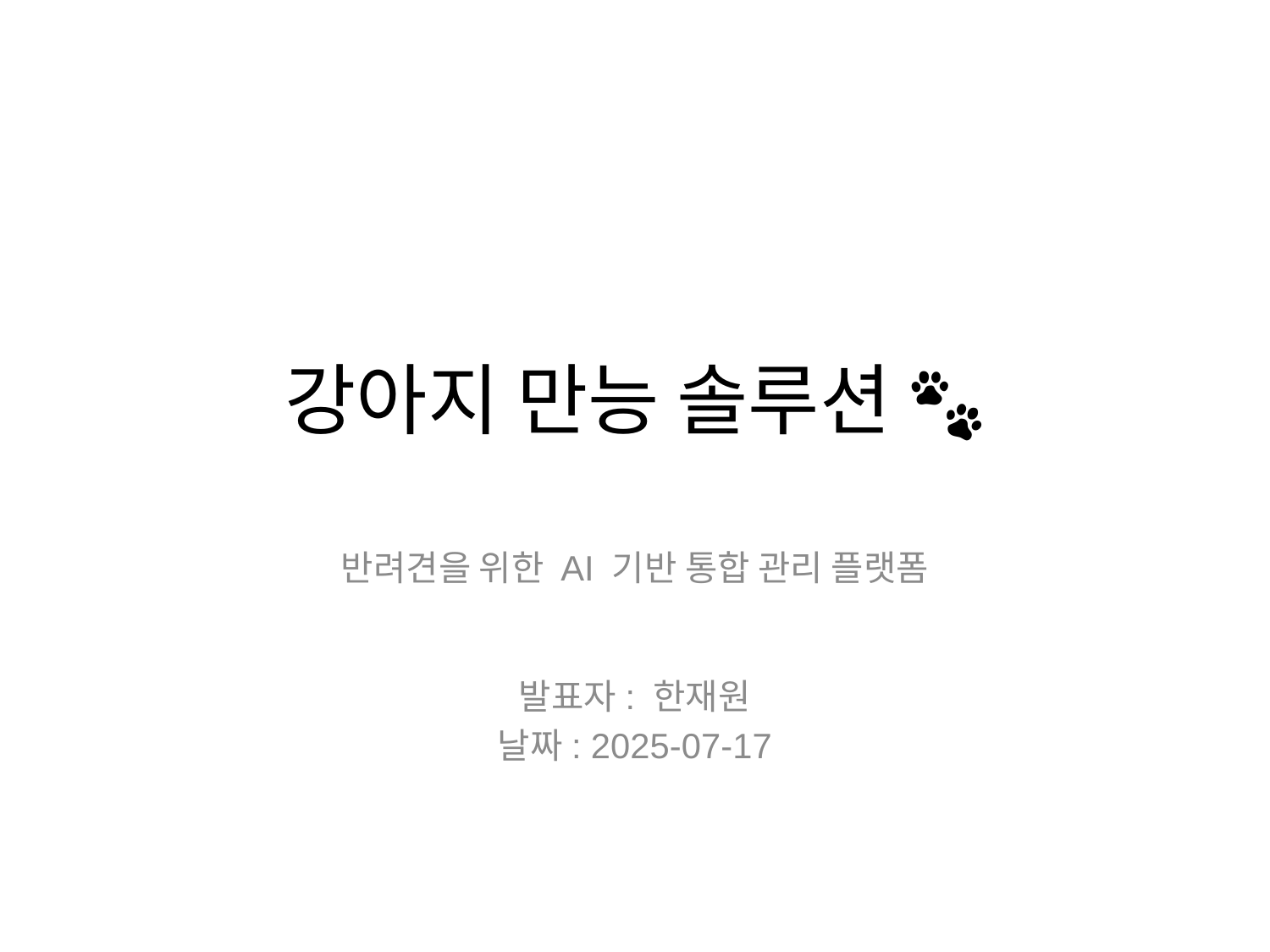

# 강아지 만능 솔루션 🐾
반려견을 위한 AI 기반 통합 관리 플랫폼

발표자: 한재원
날짜: 2025-07-17